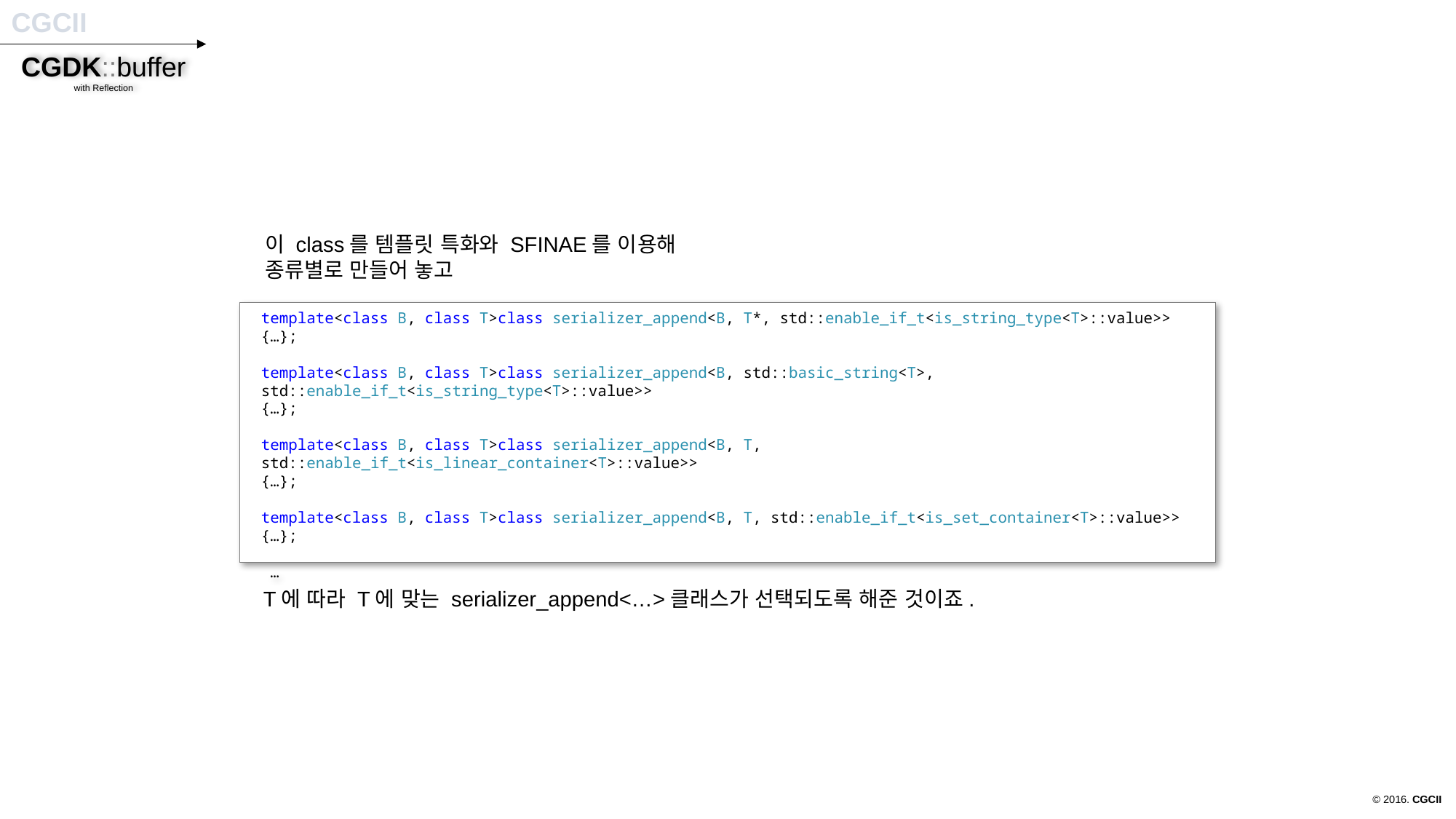

CGCII
CGDK::buffer
with Reflection

이 class를 템플릿 특화와 SFINAE를 이용해
종류별로 만들어 놓고
template<class B, class T>class serializer_append<B, T*, std::enable_if_t<is_string_type<T>::value>>
{…};

template<class B, class T>class serializer_append<B, std::basic_string<T>, std::enable_if_t<is_string_type<T>::value>>
{…};

template<class B, class T>class serializer_append<B, T, std::enable_if_t<is_linear_container<T>::value>>
{…};

template<class B, class T>class serializer_append<B, T, std::enable_if_t<is_set_container<T>::value>>
{…};

 …

T에 따라 T에 맞는 serializer_append<…>클래스가 선택되도록 해준 것이죠.
© 2016. CGCII